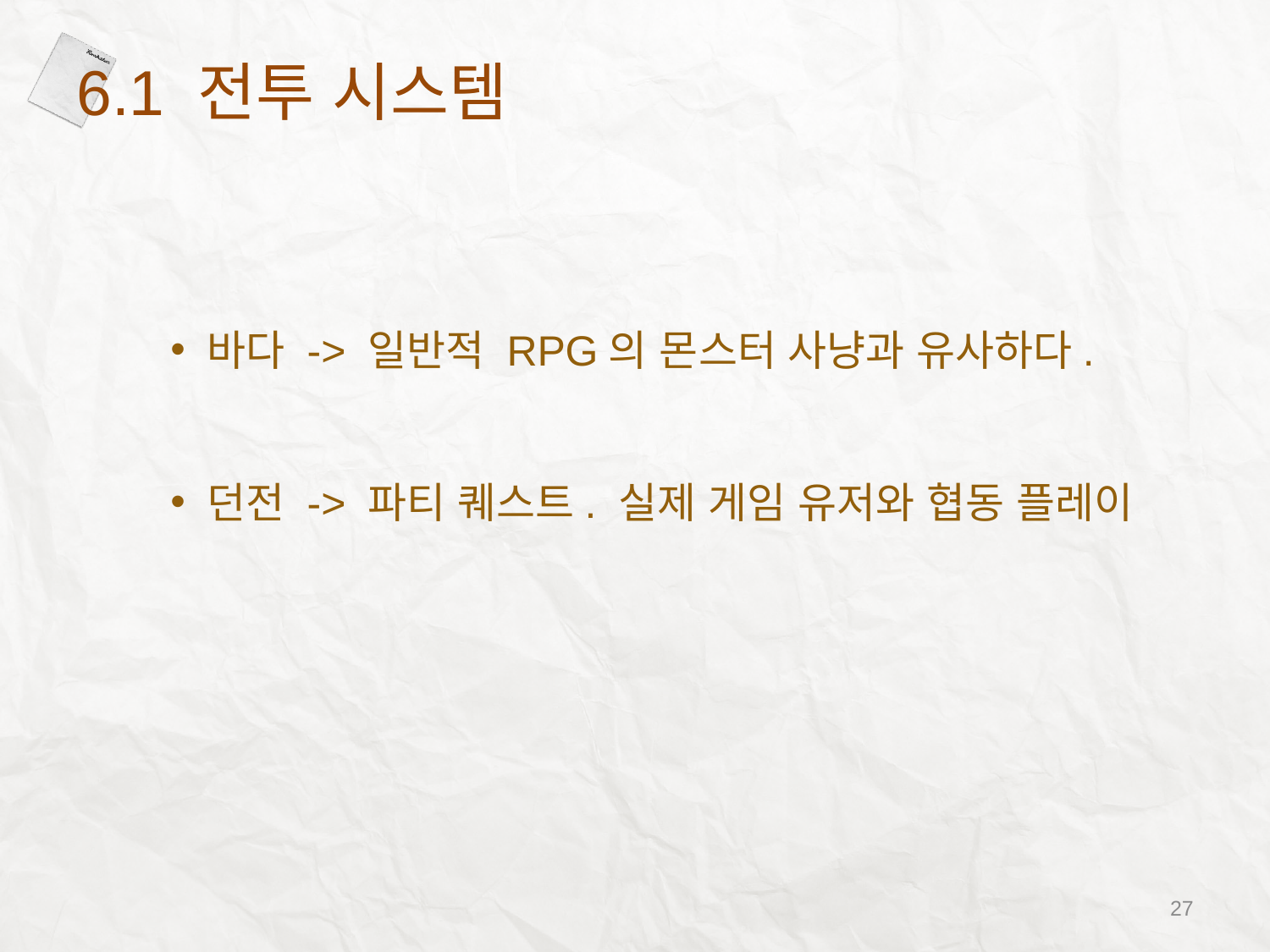

6.1 전투 시스템
 바다 -> 일반적 RPG의 몬스터 사냥과 유사하다.

 던전 -> 파티 퀘스트. 실제 게임 유저와 협동 플레이
27